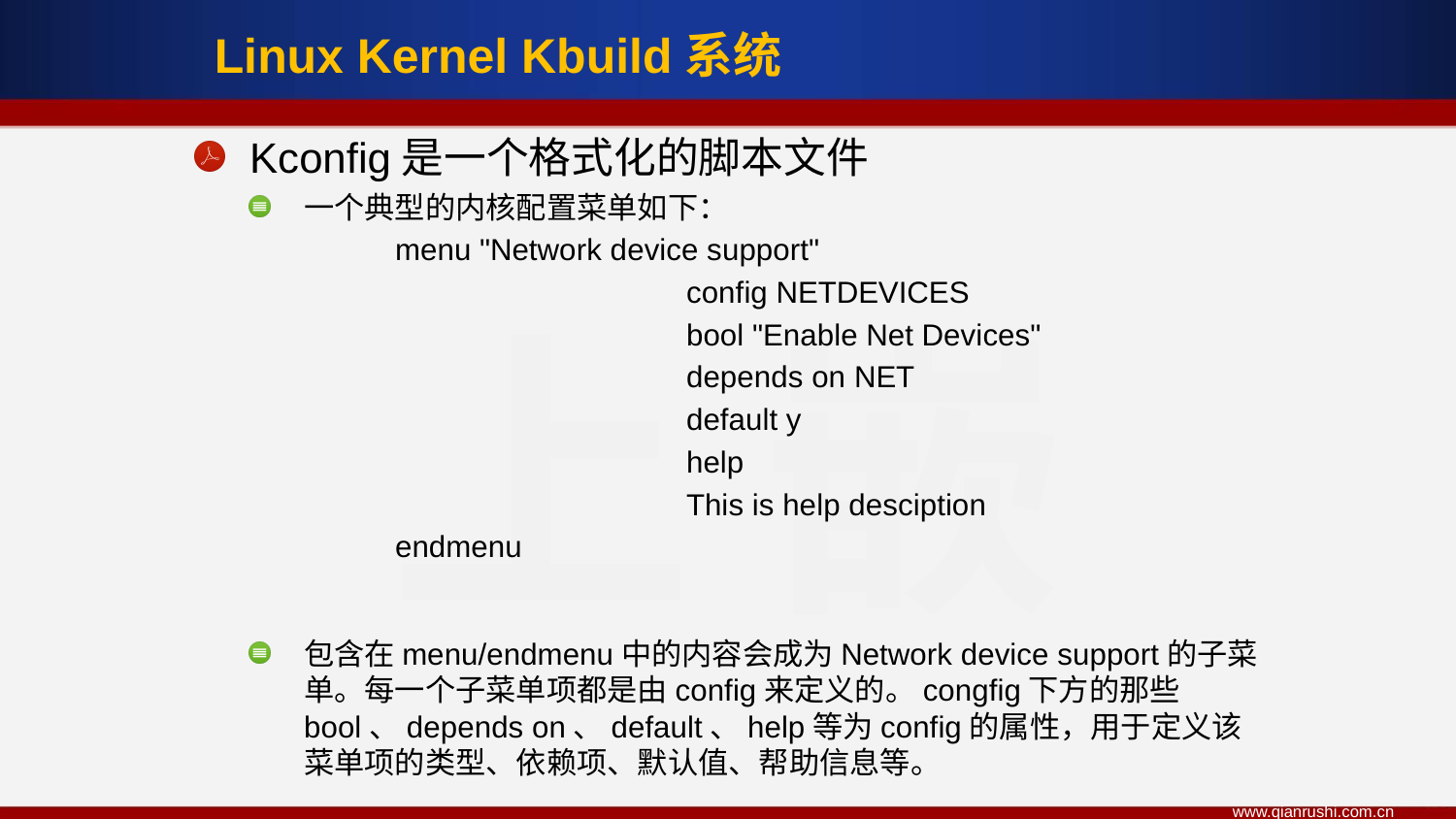

Linux Kernel Kbuild系统
Kconfig是一个格式化的脚本文件
一个典型的内核配置菜单如下：
	menu "Network device support"
			config NETDEVICES
			bool "Enable Net Devices"
	       		depends on NET
	       		default y
	       		help
	              		This is help desciption
	endmenu

包含在menu/endmenu中的内容会成为Network device support的子菜单。每一个子菜单项都是由config来定义的。congfig下方的那些bool、depends on、default、help等为config的属性，用于定义该菜单项的类型、依赖项、默认值、帮助信息等。